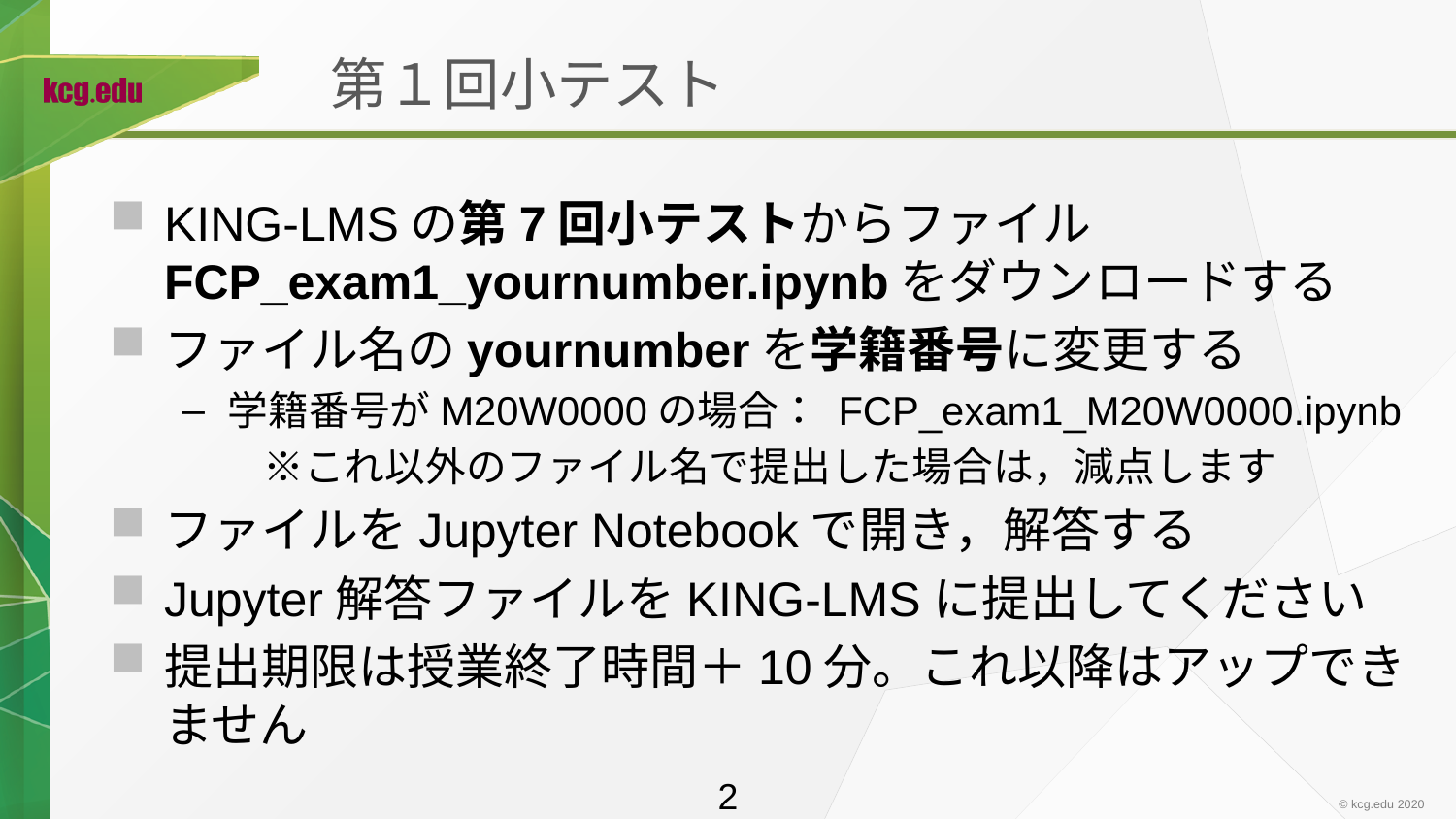

# 第１回小テスト

KING-LMSの第7回小テストからファイルFCP_exam1_yournumber.ipynbをダウンロードする
ファイル名のyournumberを学籍番号に変更する
学籍番号がM20W0000の場合： FCP_exam1_M20W0000.ipynb
　　※これ以外のファイル名で提出した場合は，減点します
ファイルをJupyter Notebookで開き，解答する
Jupyter解答ファイルをKING-LMSに提出してください
提出期限は授業終了時間＋10分。これ以降はアップできません
2